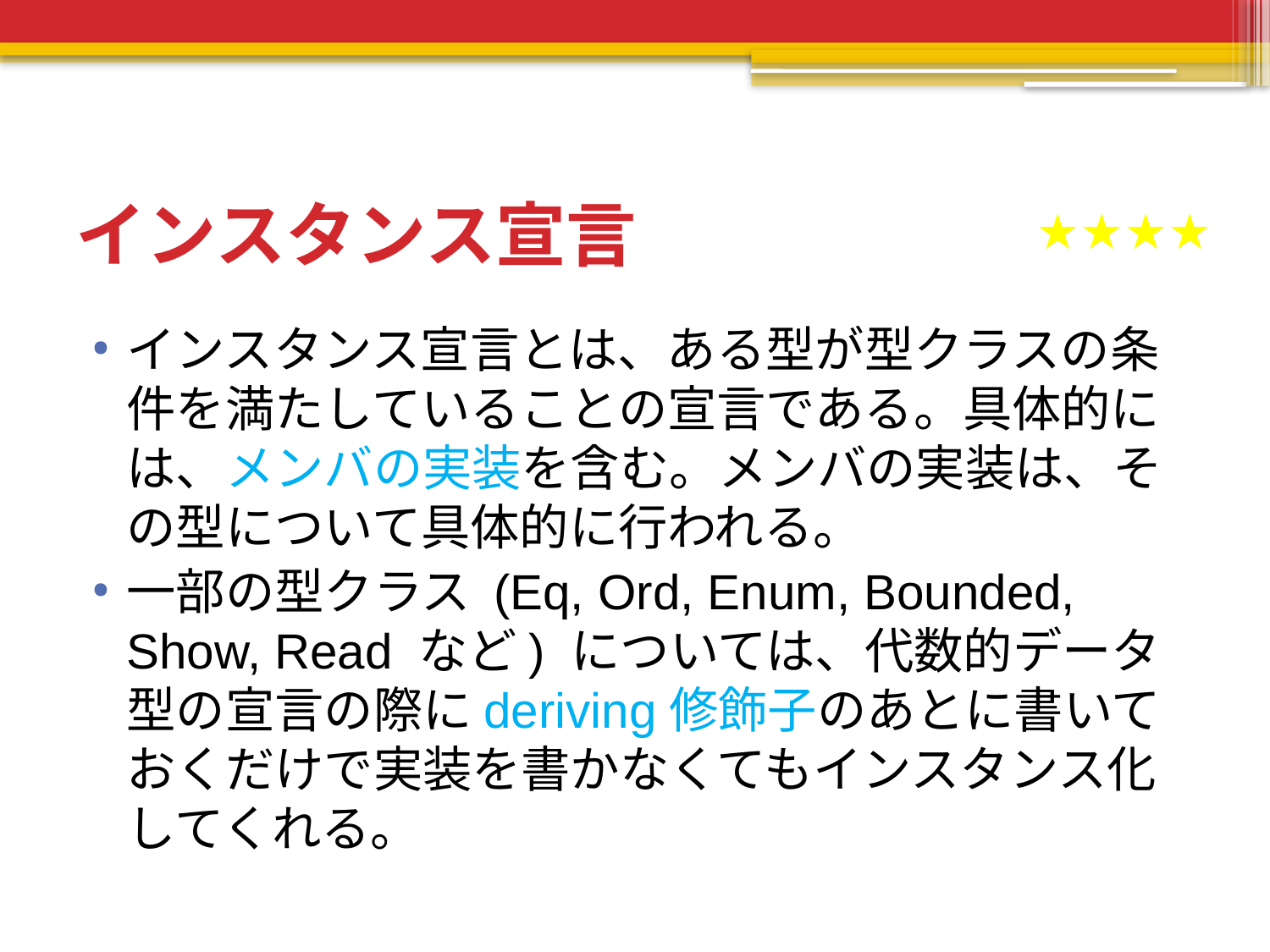

# インスタンス宣言
★★★★★
インスタンス宣言とは、ある型が型クラスの条件を満たしていることの宣言である。具体的には、メンバの実装を含む。メンバの実装は、その型について具体的に行われる。
一部の型クラス (Eq, Ord, Enum, Bounded, Show, Read など) については、代数的データ型の宣言の際にderiving修飾子のあとに書いておくだけで実装を書かなくてもインスタンス化してくれる。